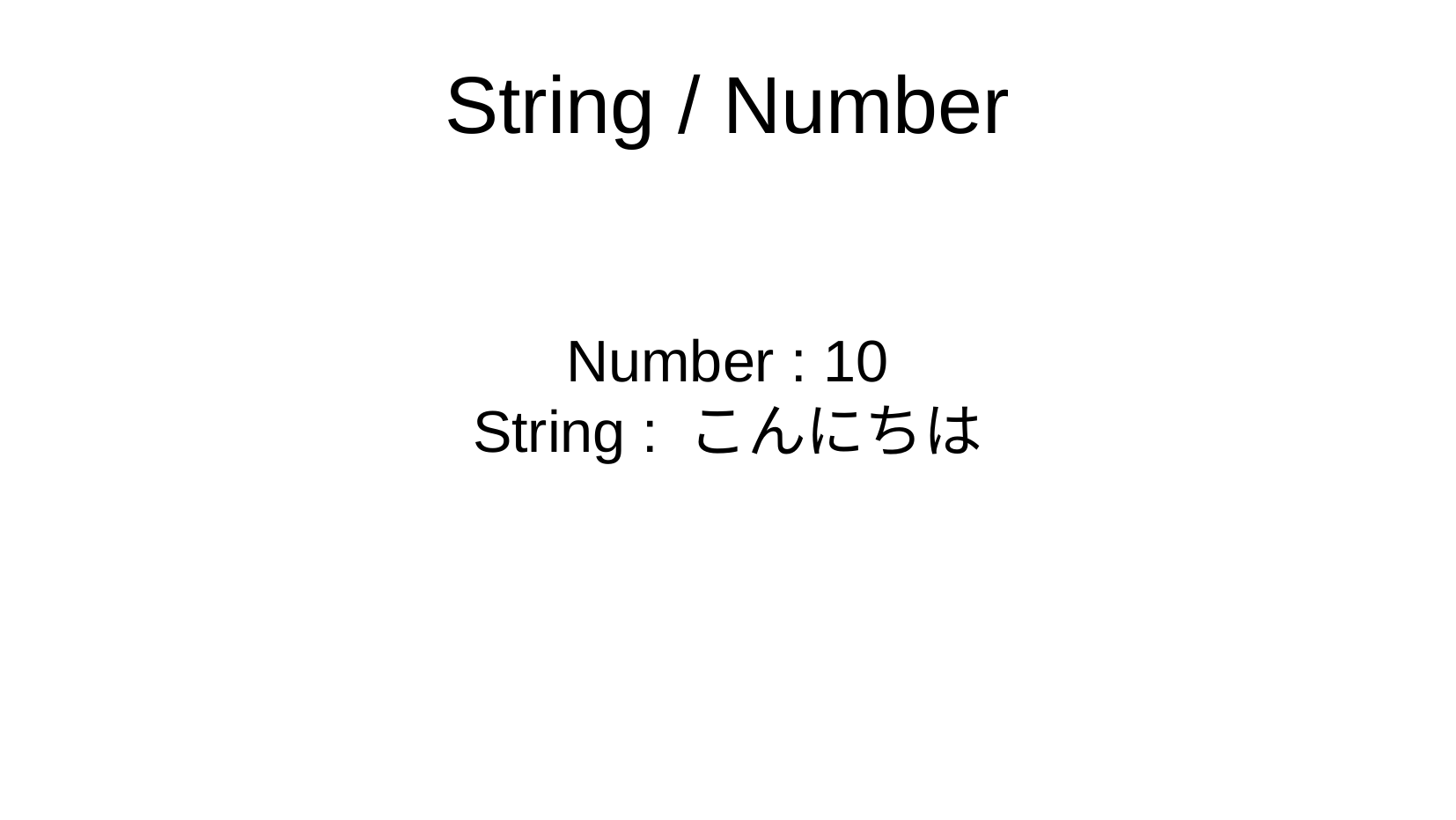

String / Number
Number : 10
String : こんにちは